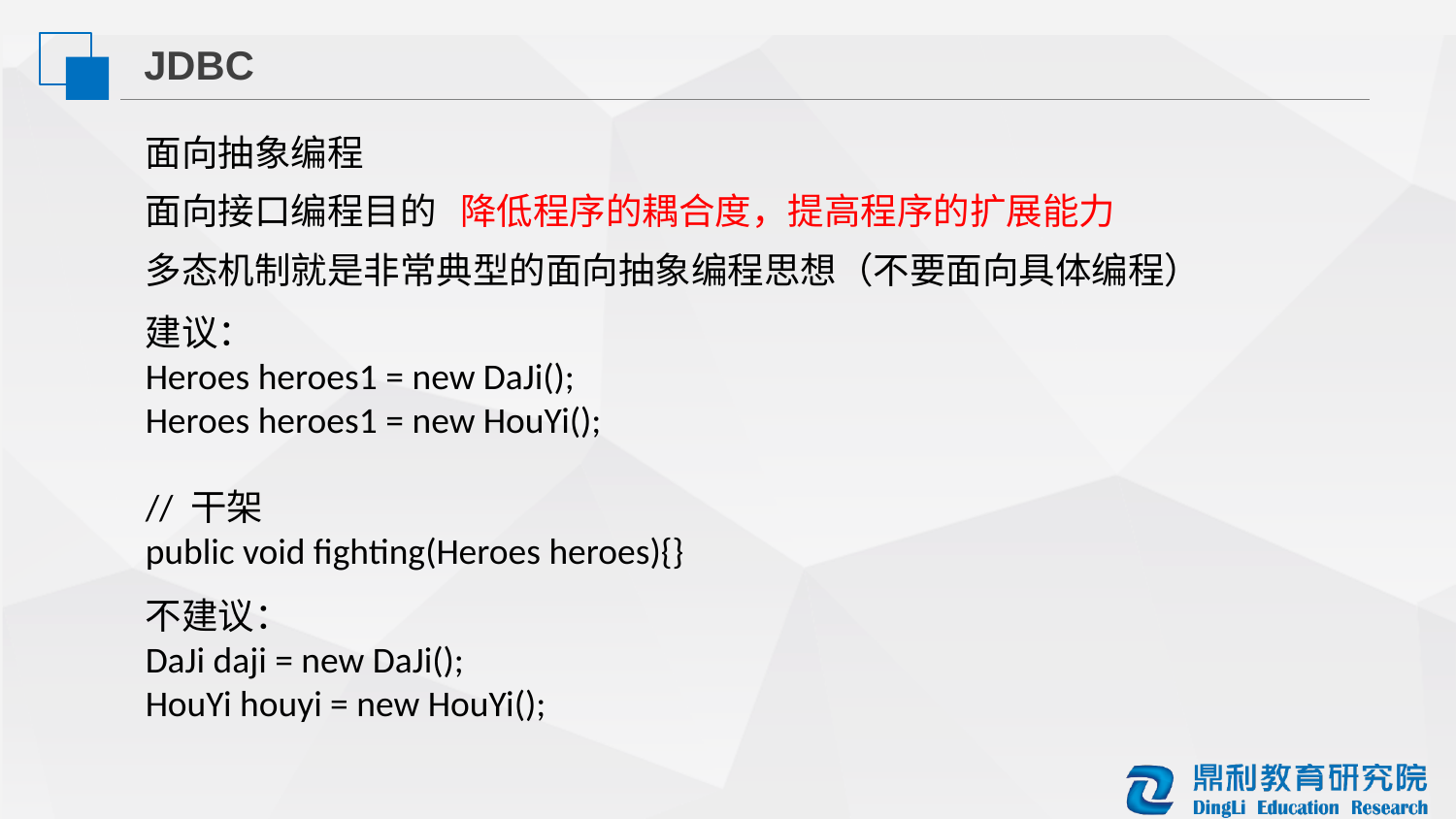

JDBC
面向抽象编程
面向接口编程目的
降低程序的耦合度，提高程序的扩展能力
多态机制就是非常典型的面向抽象编程思想（不要面向具体编程）
建议：
Heroes heroes1 = new DaJi();
Heroes heroes1 = new HouYi();

// 干架
public void fighting(Heroes heroes){}
不建议：
DaJi daji = new DaJi();
HouYi houyi = new HouYi();